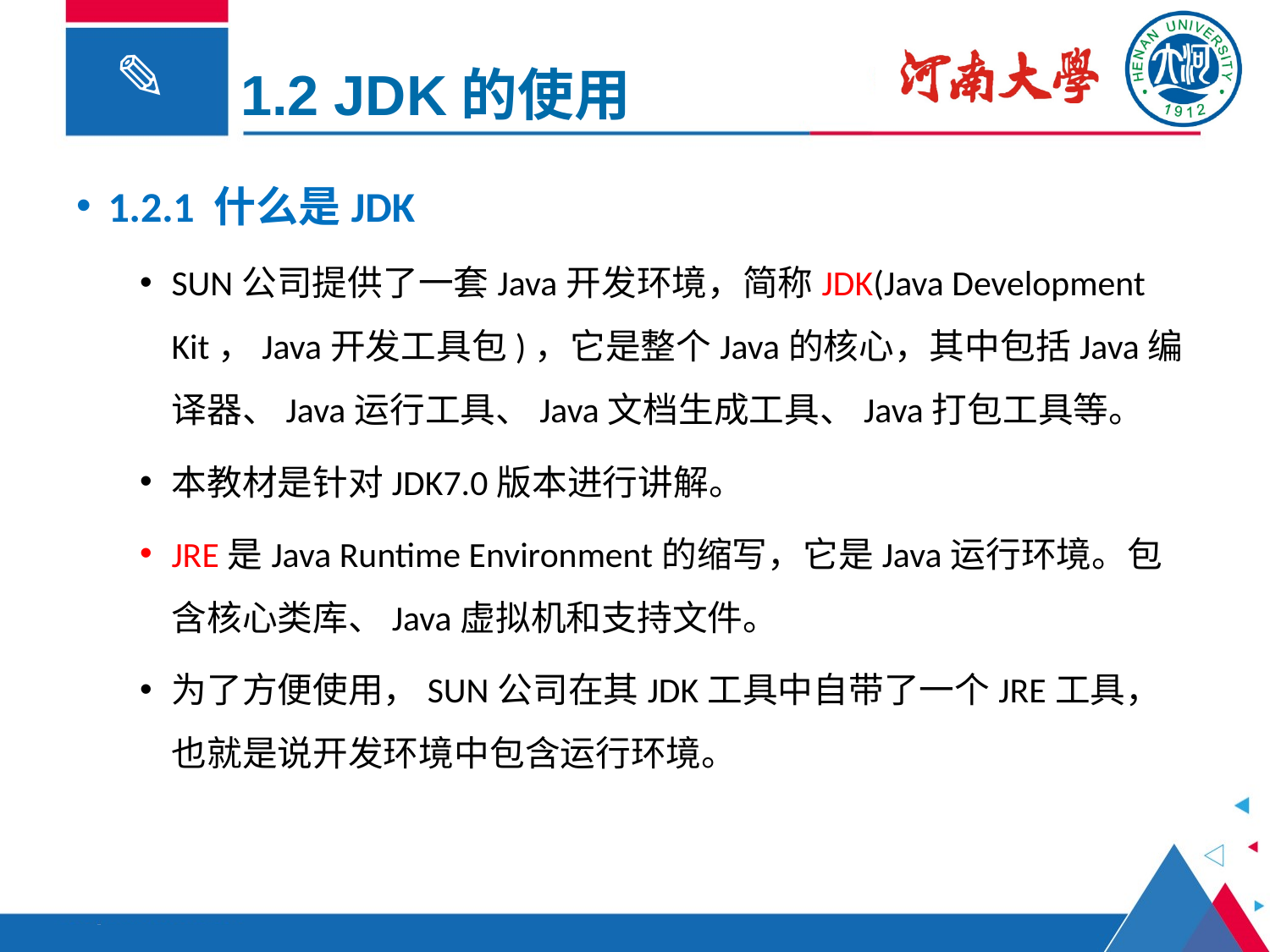

1.2 JDK的使用
1.2.1 什么是JDK
SUN公司提供了一套Java开发环境，简称JDK(Java Development Kit，Java开发工具包)，它是整个Java的核心，其中包括Java编译器、Java运行工具、Java文档生成工具、Java打包工具等。
本教材是针对JDK7.0版本进行讲解。
JRE是Java Runtime Environment的缩写，它是Java运行环境。包含核心类库、Java虚拟机和支持文件。
为了方便使用，SUN公司在其JDK工具中自带了一个JRE工具，也就是说开发环境中包含运行环境。